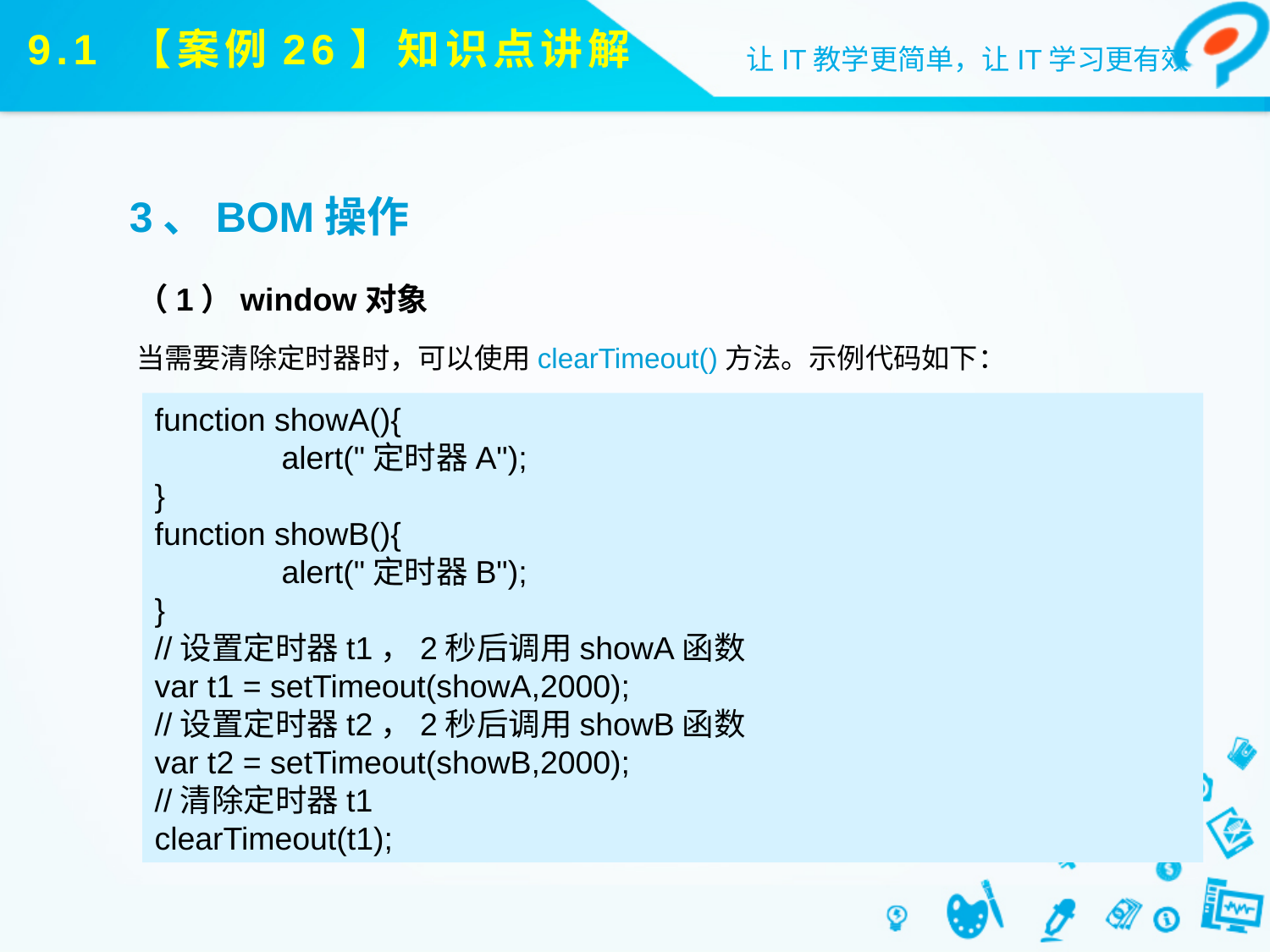

# 9.1 【案例26】知识点讲解
3、BOM操作
（1）window对象
当需要清除定时器时，可以使用clearTimeout()方法。示例代码如下：
function showA(){
	alert("定时器A");
}
function showB(){
	alert("定时器B");
}
//设置定时器t1，2秒后调用showA函数
var t1 = setTimeout(showA,2000);
//设置定时器t2，2秒后调用showB函数
var t2 = setTimeout(showB,2000);
//清除定时器t1
clearTimeout(t1);